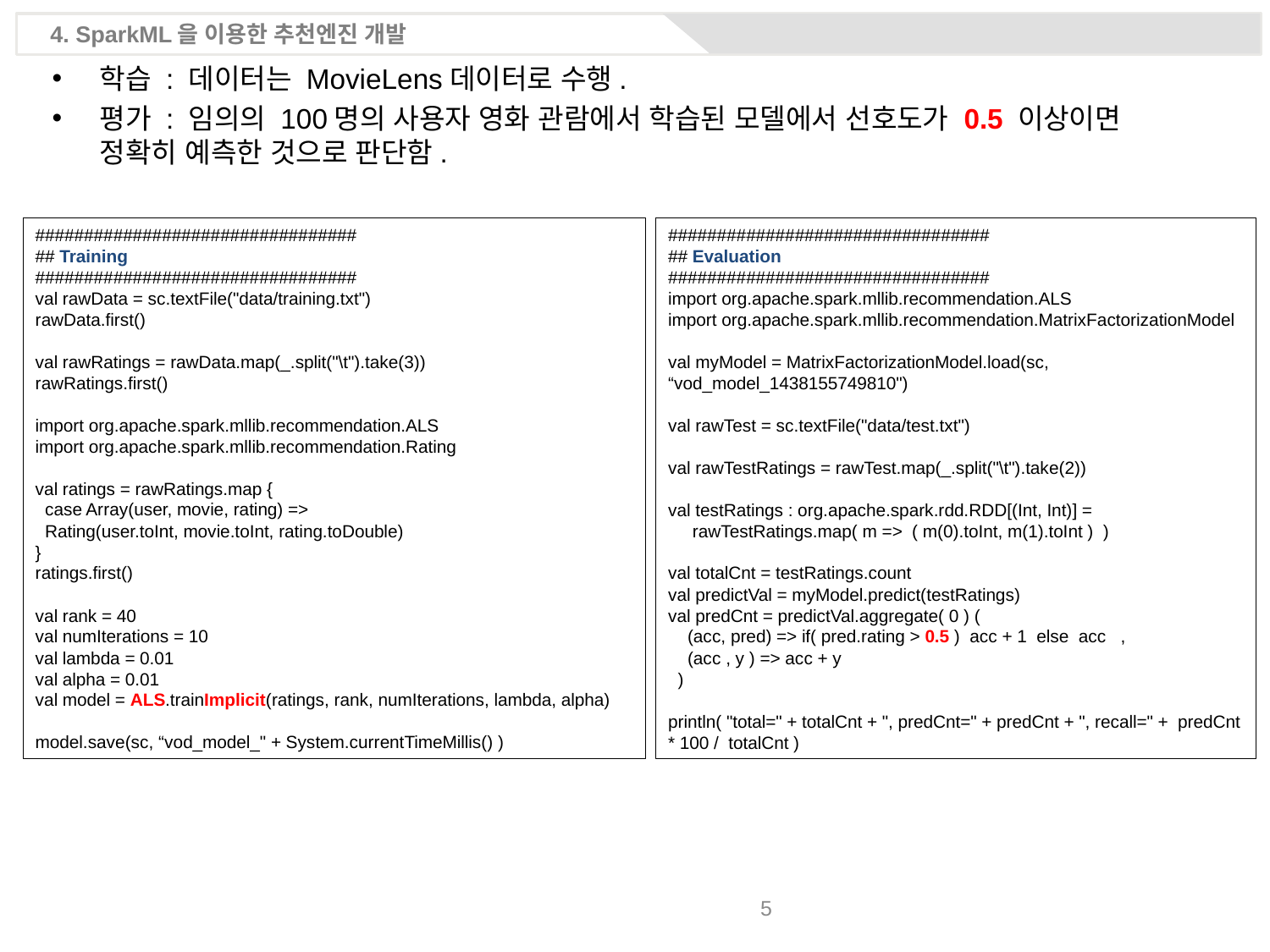

4. SparkML을 이용한 추천엔진 개발

학습 : 데이터는 MovieLens데이터로 수행.
평가 : 임의의 100명의 사용자 영화 관람에서 학습된 모델에서 선호도가 0.5 이상이면 정확히 예측한 것으로 판단함.
#################################
## Training
#################################
val rawData = sc.textFile("data/training.txt")
rawData.first()

val rawRatings = rawData.map(_.split("\t").take(3))
rawRatings.first()

import org.apache.spark.mllib.recommendation.ALS
import org.apache.spark.mllib.recommendation.Rating

val ratings = rawRatings.map {
  case Array(user, movie, rating) =>
  Rating(user.toInt, movie.toInt, rating.toDouble)
}
ratings.first()

val rank = 40
val numIterations = 10
val lambda = 0.01
val alpha = 0.01
val model = ALS.trainImplicit(ratings, rank, numIterations, lambda, alpha)

model.save(sc, “vod_model_" + System.currentTimeMillis() )
#################################
## Evaluation
#################################
import org.apache.spark.mllib.recommendation.ALS
import org.apache.spark.mllib.recommendation.MatrixFactorizationModel

val myModel = MatrixFactorizationModel.load(sc, “vod_model_1438155749810")

val rawTest = sc.textFile("data/test.txt")

val rawTestRatings = rawTest.map(_.split("\t").take(2))

val testRatings : org.apache.spark.rdd.RDD[(Int, Int)] =
     rawTestRatings.map( m =>  ( m(0).toInt, m(1).toInt )  )

val totalCnt = testRatings.count
val predictVal = myModel.predict(testRatings)
val predCnt = predictVal.aggregate( 0 ) (
    (acc, pred) => if( pred.rating > 0.5 )  acc + 1  else  acc   ,
    (acc , y ) => acc + y
  )

println( "total=" + totalCnt + ", predCnt=" + predCnt + ", recall=" +  predCnt * 100 /  totalCnt )
5